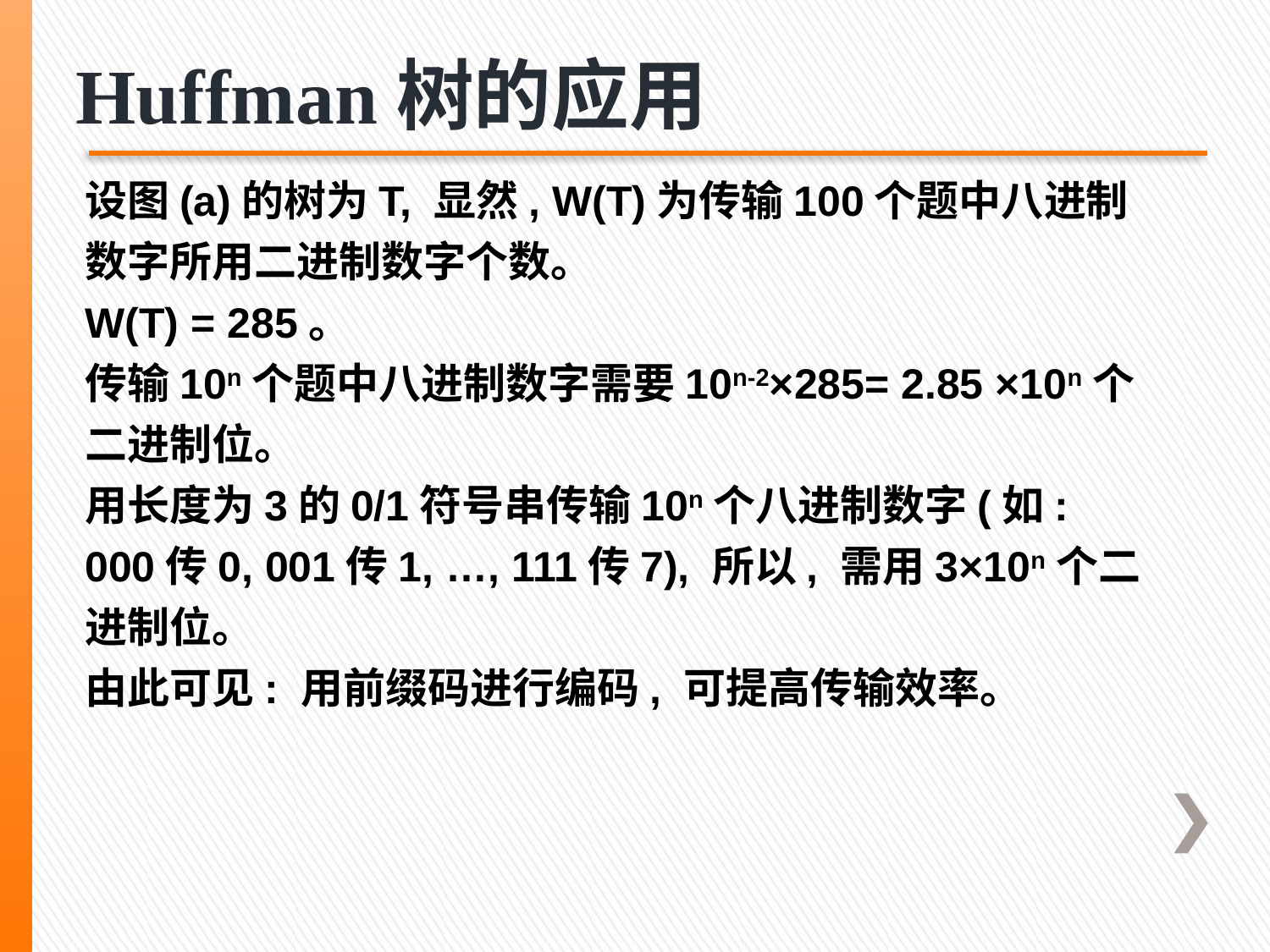

Huffman树的应用
设图(a)的树为T, 显然, W(T)为传输100个题中八进制数字所用二进制数字个数。
W(T) = 285。
传输10n个题中八进制数字需要10n-2×285= 2.85 ×10n个二进制位。
用长度为3的0/1符号串传输10n个八进制数字(如: 000传0, 001传1, …, 111传7), 所以, 需用3×10n个二进制位。
由此可见: 用前缀码进行编码, 可提高传输效率。